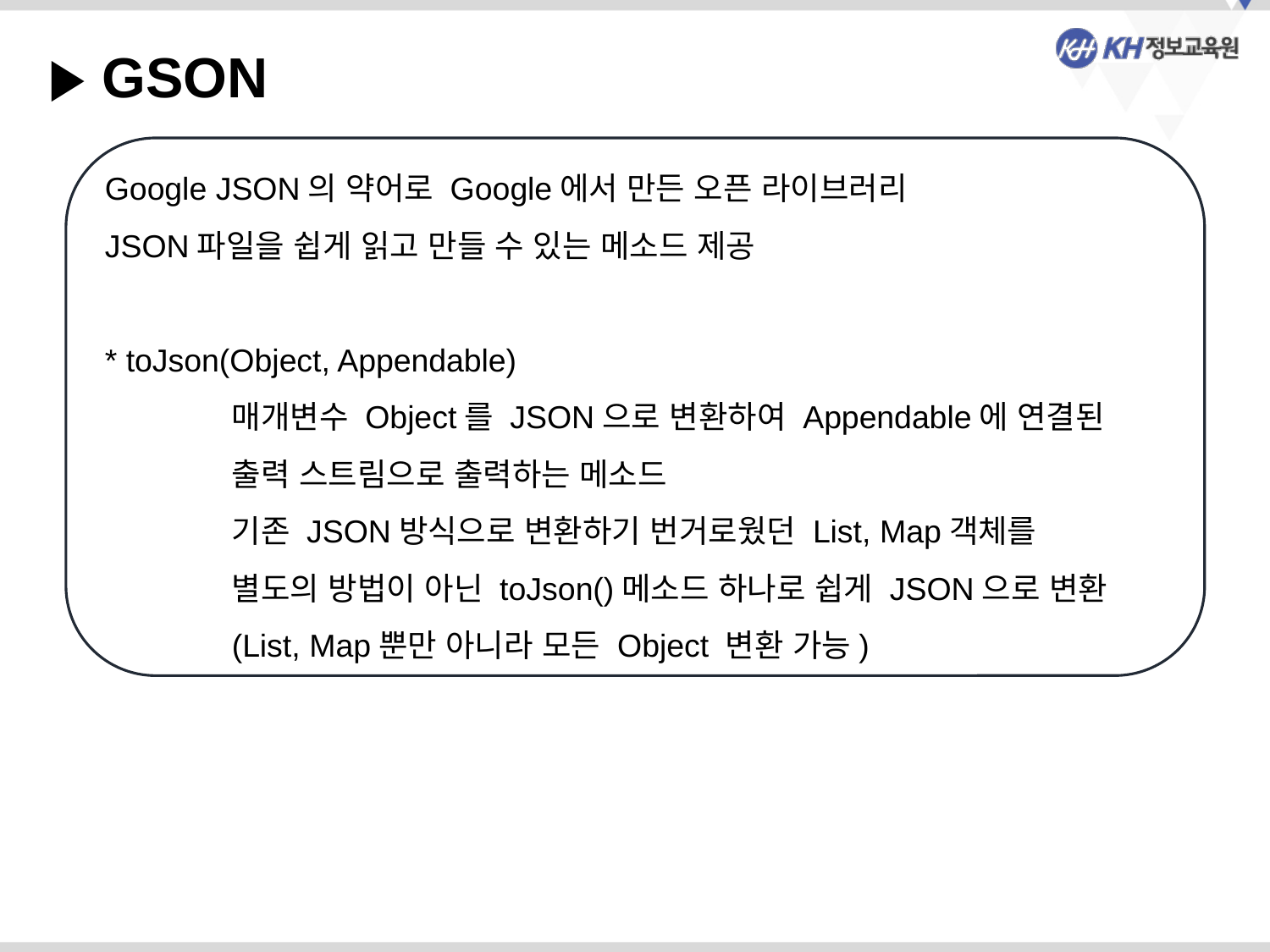

▶ GSON
Google JSON의 약어로 Google에서 만든 오픈 라이브러리
JSON파일을 쉽게 읽고 만들 수 있는 메소드 제공

* toJson(Object, Appendable)
	매개변수 Object를 JSON으로 변환하여 Appendable에 연결된
	출력 스트림으로 출력하는 메소드
	기존 JSON방식으로 변환하기 번거로웠던 List, Map객체를
	별도의 방법이 아닌 toJson()메소드 하나로 쉽게 JSON으로 변환
	(List, Map뿐만 아니라 모든 Object 변환 가능)